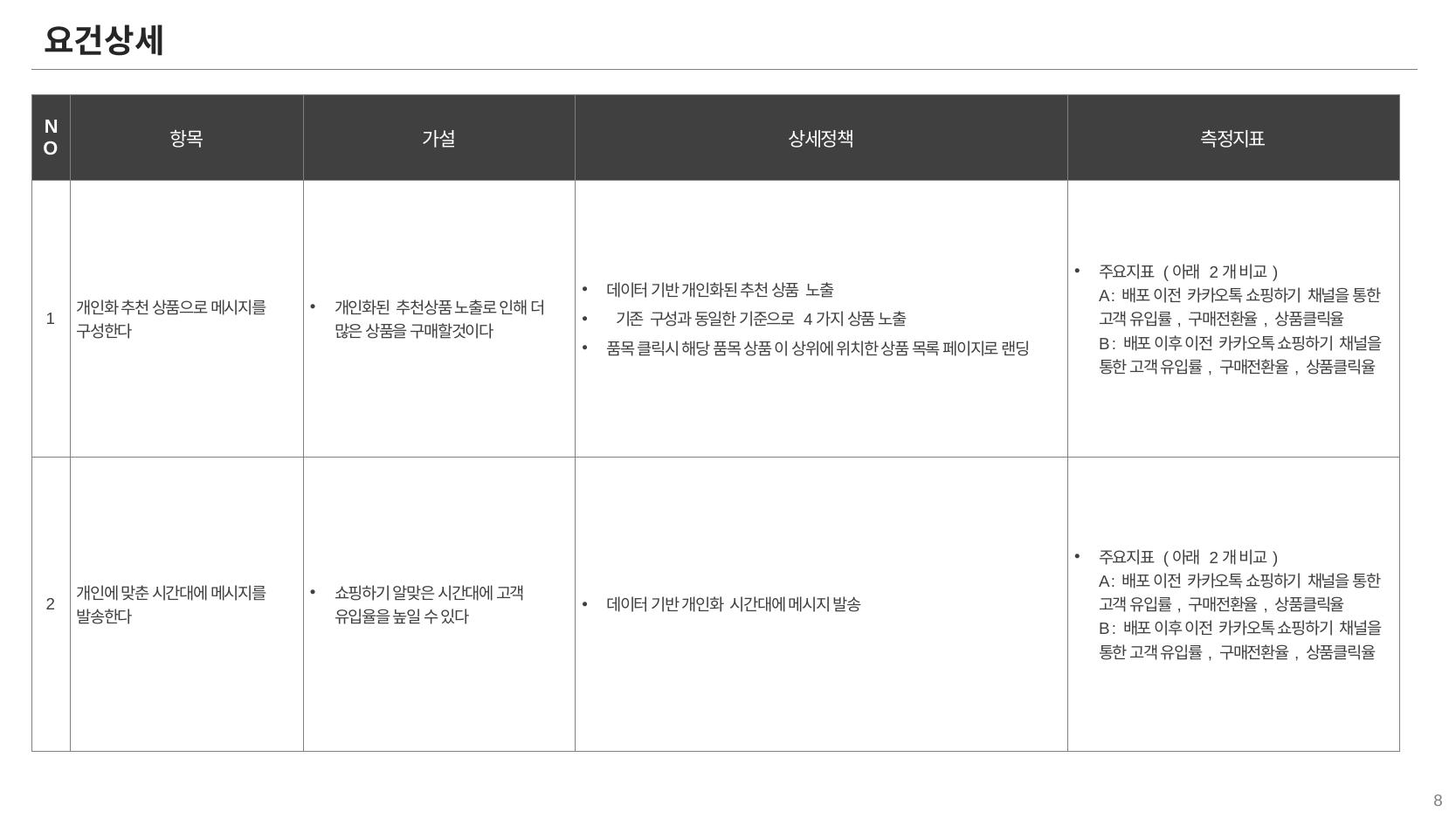

# 요건상세
| NO | 항목 | 가설 | 상세정책 | 측정지표 |
| --- | --- | --- | --- | --- |
| 1 | 개인화 추천 상품으로 메시지를 구성한다 | 개인화된 추천상품 노출로 인해 더 많은 상품을 구매할것이다 | 데이터 기반 개인화된 추천 상품 노출 기존 구성과 동일한 기준으로 4가지 상품 노출 품목 클릭시 해당 품목 상품 이 상위에 위치한 상품 목록 페이지로 랜딩 | 주요지표 (아래 2개 비교) A : 배포 이전 카카오톡 쇼핑하기 채널을 통한 고객 유입률, 구매전환율, 상품클릭율 B : 배포 이후 이전 카카오톡 쇼핑하기 채널을 통한 고객 유입률, 구매전환율, 상품클릭율 |
| 2 | 개인에 맞춘 시간대에 메시지를 발송한다 | 쇼핑하기 알맞은 시간대에 고객 유입율을 높일 수 있다 | 데이터 기반 개인화 시간대에 메시지 발송 | 주요지표 (아래 2개 비교) A : 배포 이전 카카오톡 쇼핑하기 채널을 통한 고객 유입률, 구매전환율, 상품클릭율 B : 배포 이후 이전 카카오톡 쇼핑하기 채널을 통한 고객 유입률, 구매전환율, 상품클릭율 |
8